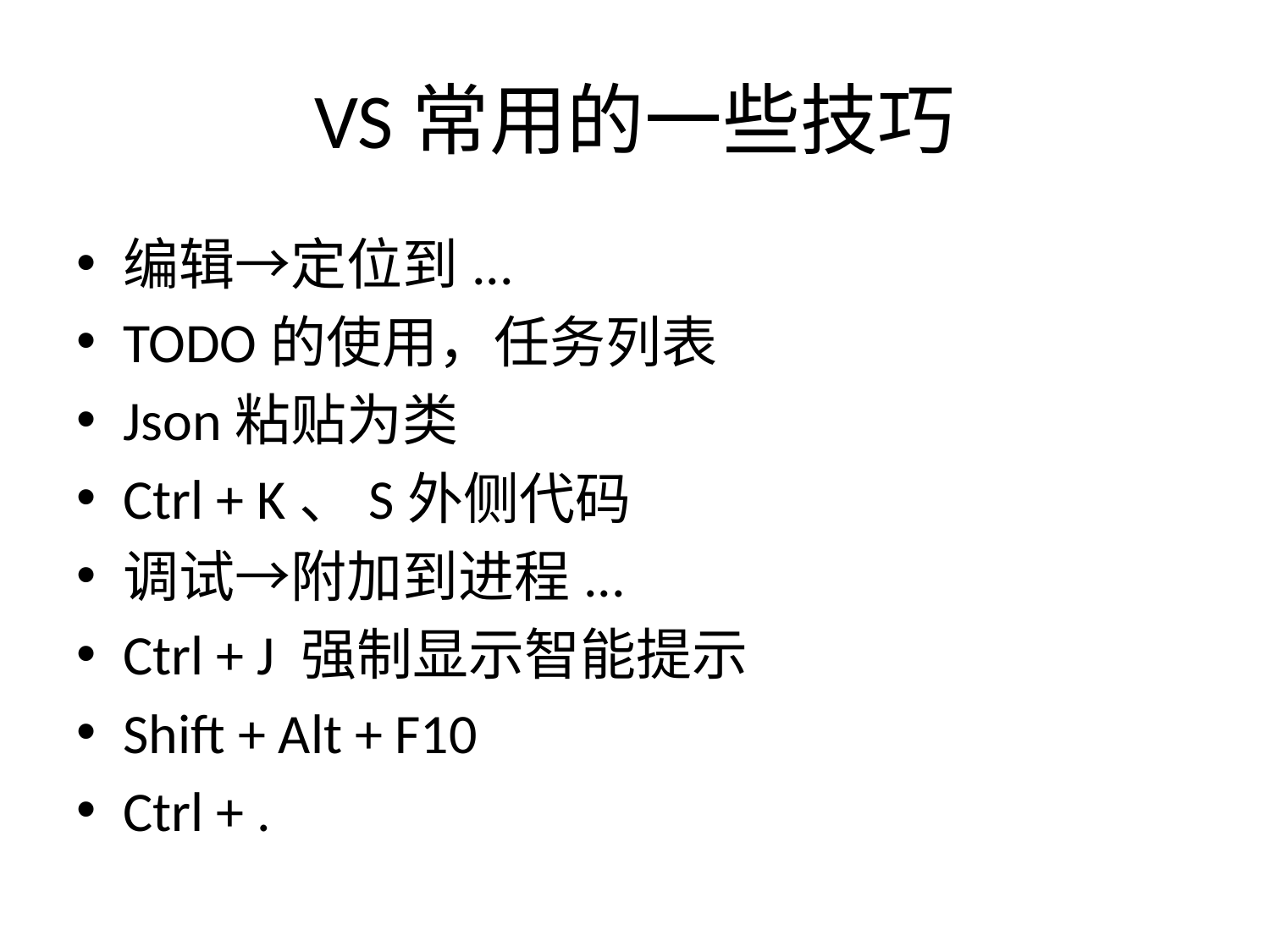

# VS常用的一些技巧
编辑→定位到...
TODO的使用，任务列表
Json粘贴为类
Ctrl + K、S外侧代码
调试→附加到进程...
Ctrl + J 强制显示智能提示
Shift + Alt + F10
Ctrl + .